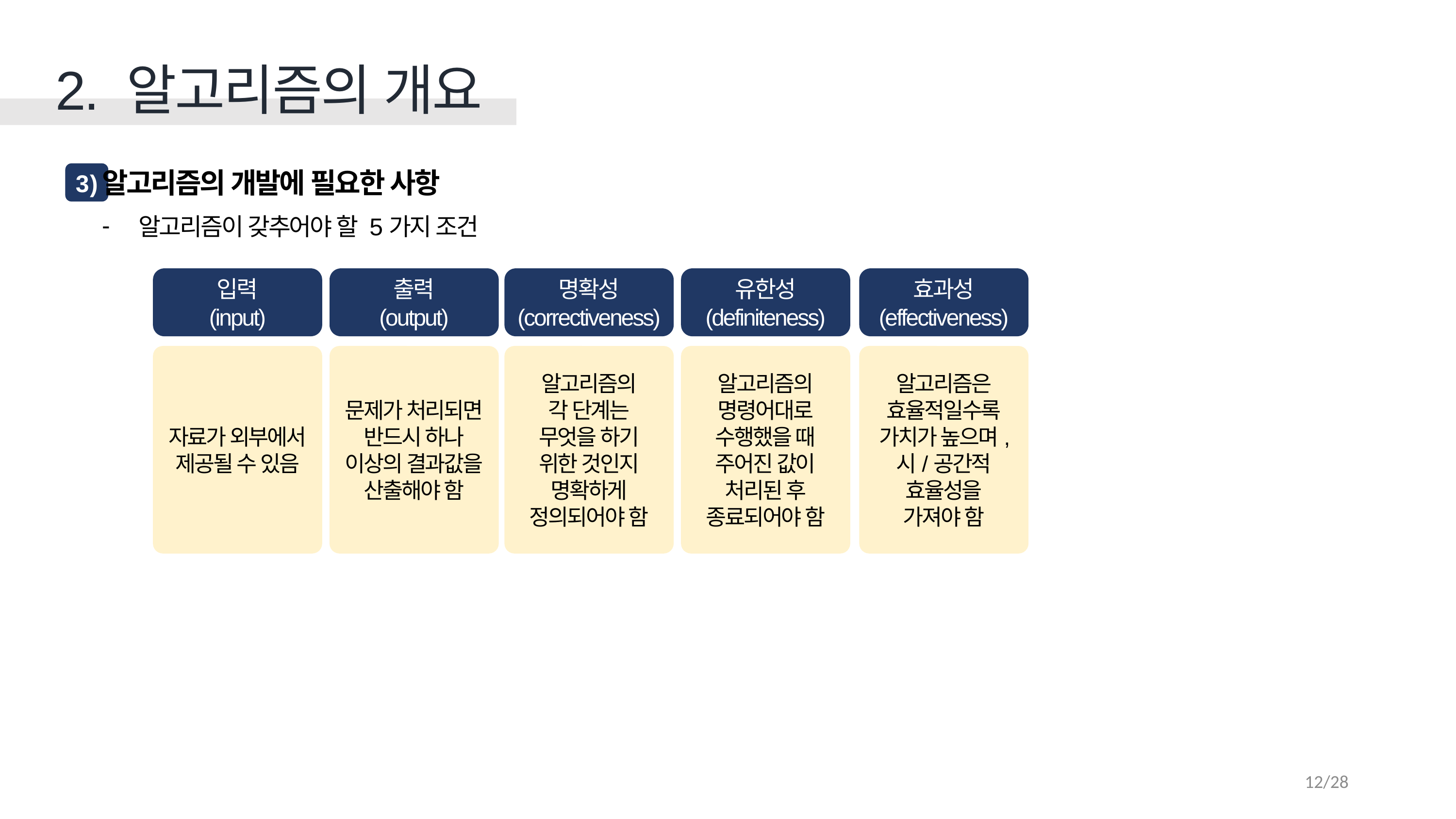

2. 알고리즘의 개요

알고리즘의 개발에 필요한 사항

알고리즘이 갖추어야 할 5가지 조건

3 )
입력
(input)
출력
(output)
명확성
(correctiveness)
유한성
(definiteness)
효과성
(effectiveness)
자료가 외부에서
제공될 수 있음
문제가 처리되면
반드시 하나
이상의 결과값을
산출해야 함
알고리즘의
각 단계는
무엇을 하기
위한 것인지
명확하게
정의되어야 함
알고리즘의
명령어대로
수행했을 때
주어진 값이
처리된 후
종료되어야 함
알고리즘은
효율적일수록
가치가 높으며, 시/공간적
효율성을
가져야 함
12/28